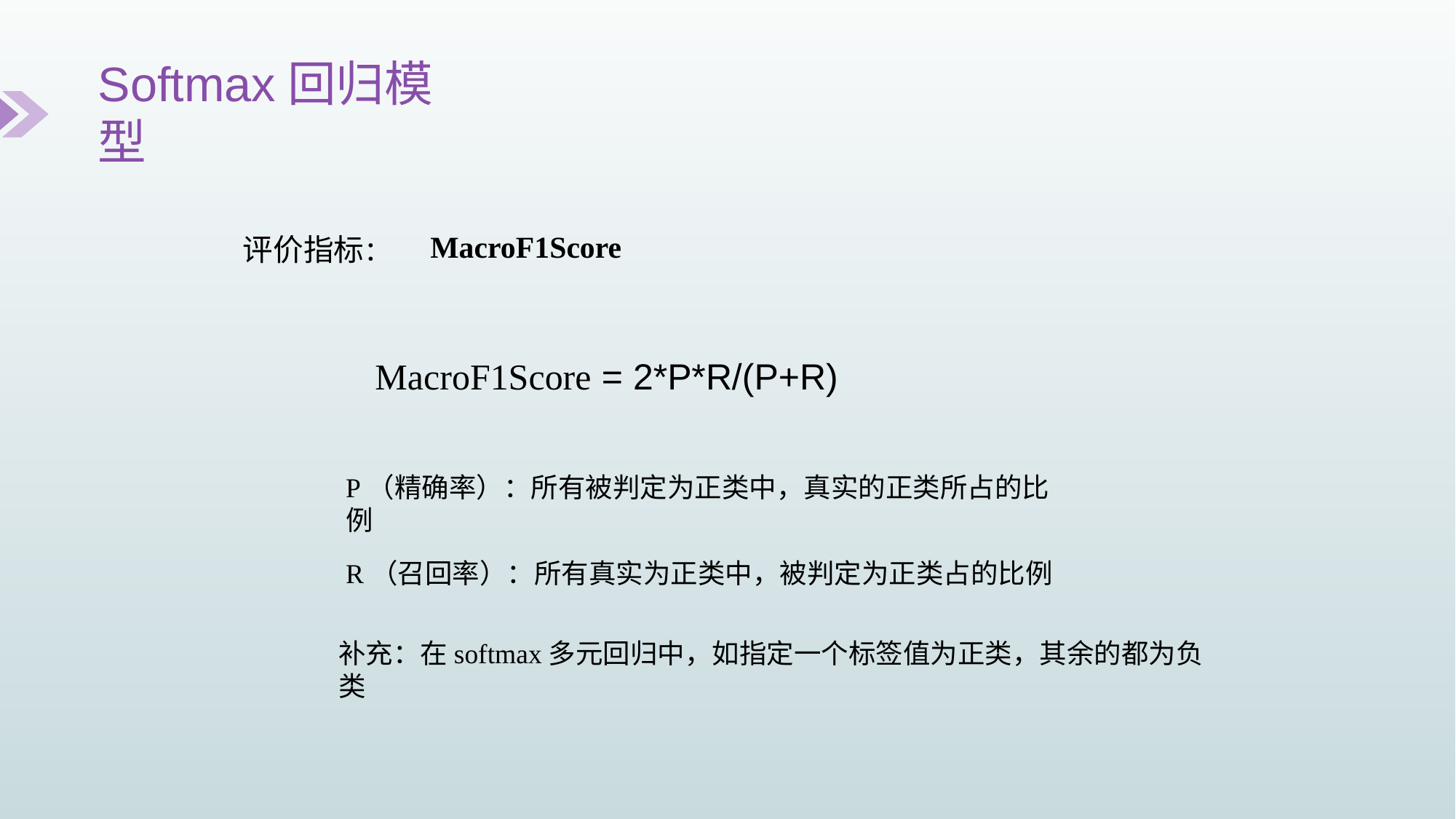

Softmax回归模型

MacroF1Score
评价指标：

MacroF1Score = 2*P*R/(P+R)

P（精确率）：所有被判定为正类中，真实的正类所占的比例
R（召回率）：所有真实为正类中，被判定为正类占的比例
补充：在softmax多元回归中，如指定一个标签值为正类，其余的都为负类